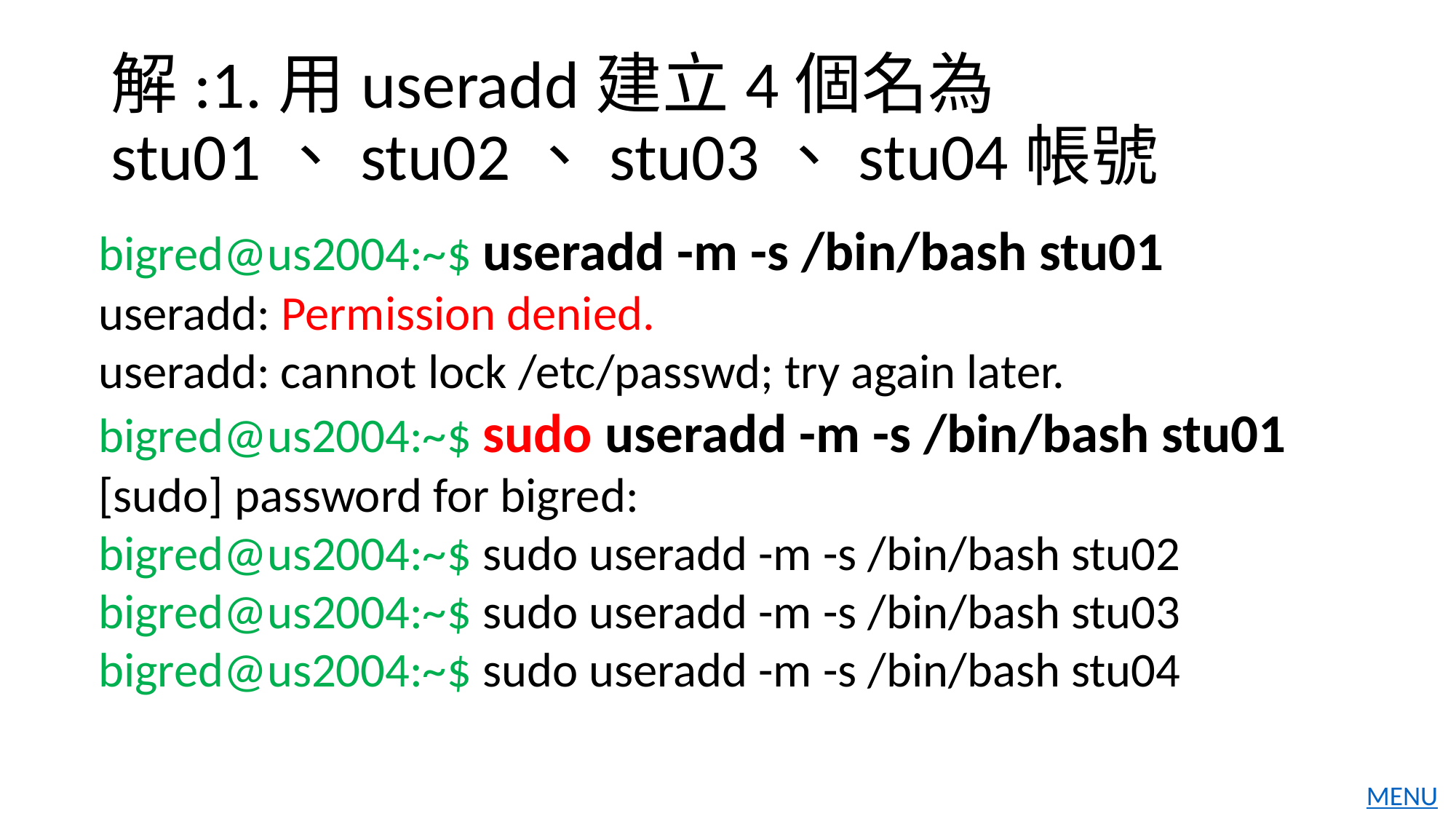

# 解:1.用useradd建立4個名為stu01、stu02、stu03、stu04帳號
bigred@us2004:~$ useradd -m -s /bin/bash stu01
useradd: Permission denied.
useradd: cannot lock /etc/passwd; try again later.
bigred@us2004:~$ sudo useradd -m -s /bin/bash stu01
[sudo] password for bigred:
bigred@us2004:~$ sudo useradd -m -s /bin/bash stu02
bigred@us2004:~$ sudo useradd -m -s /bin/bash stu03
bigred@us2004:~$ sudo useradd -m -s /bin/bash stu04